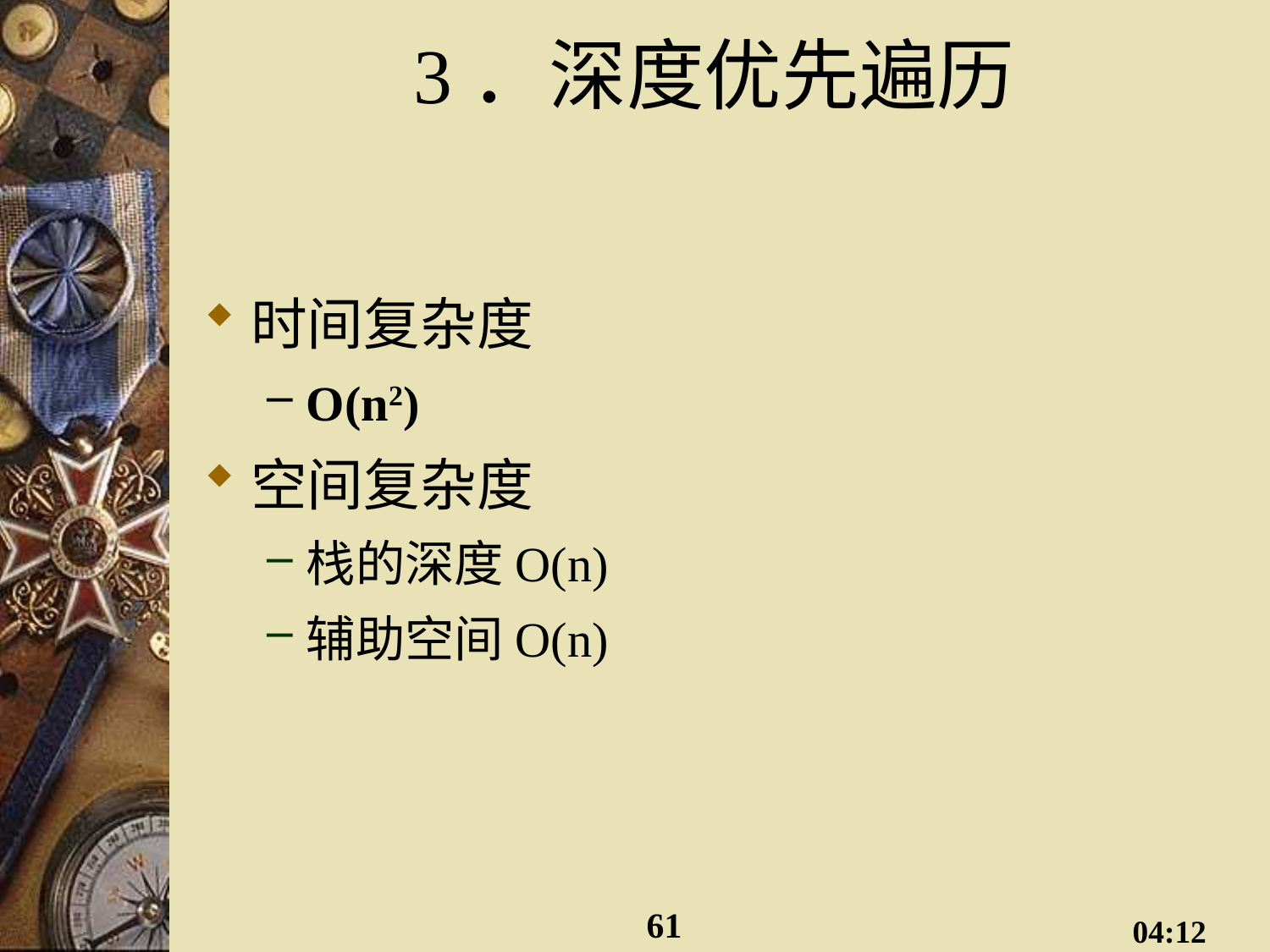

# 3．深度优先遍历
时间复杂度
O(n2)
空间复杂度
栈的深度O(n)
辅助空间O(n)